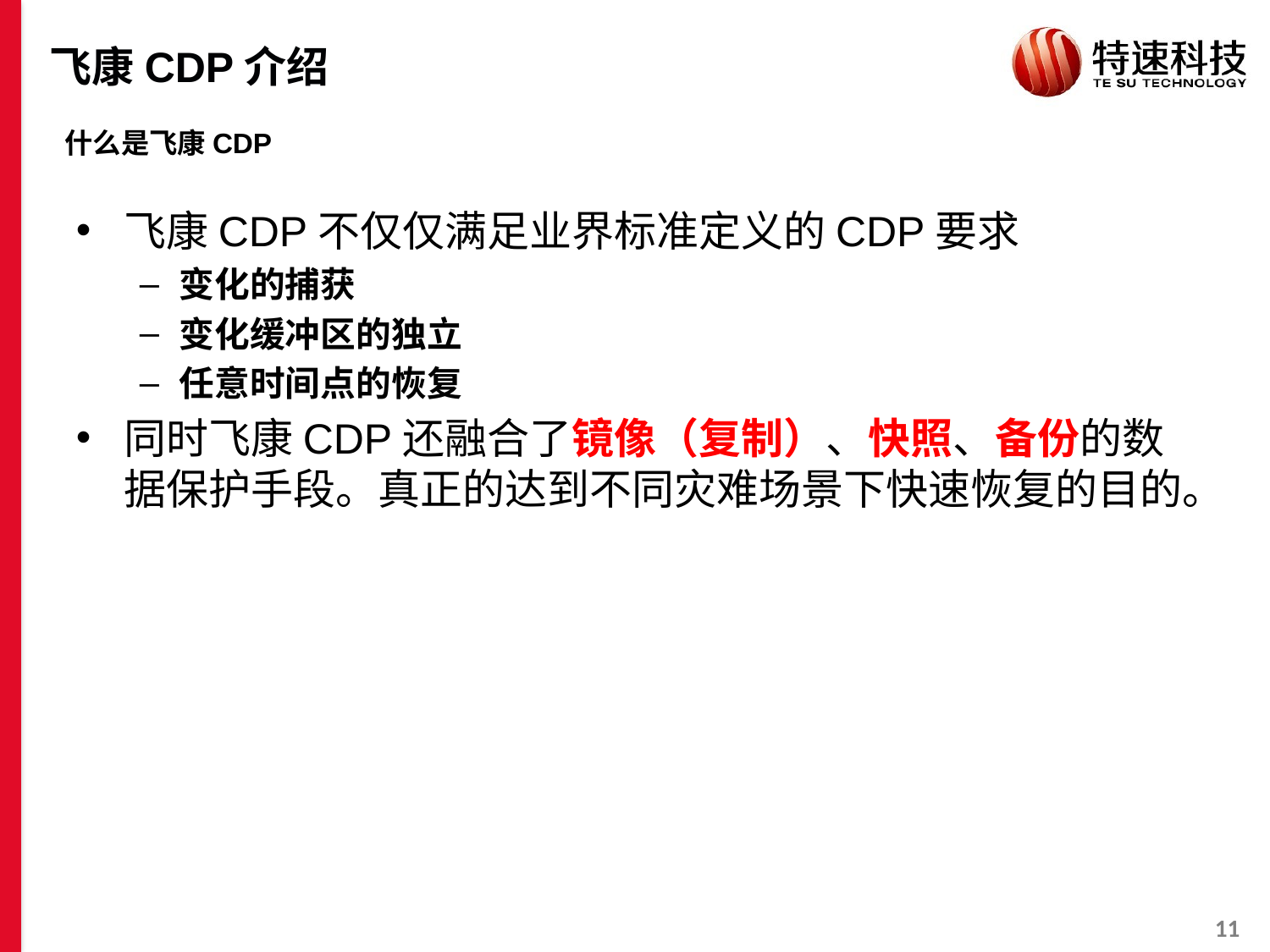

# 飞康CDP介绍
什么是飞康CDP
飞康CDP不仅仅满足业界标准定义的CDP要求
变化的捕获
变化缓冲区的独立
任意时间点的恢复
同时飞康CDP还融合了镜像（复制）、快照、备份的数据保护手段。真正的达到不同灾难场景下快速恢复的目的。
11